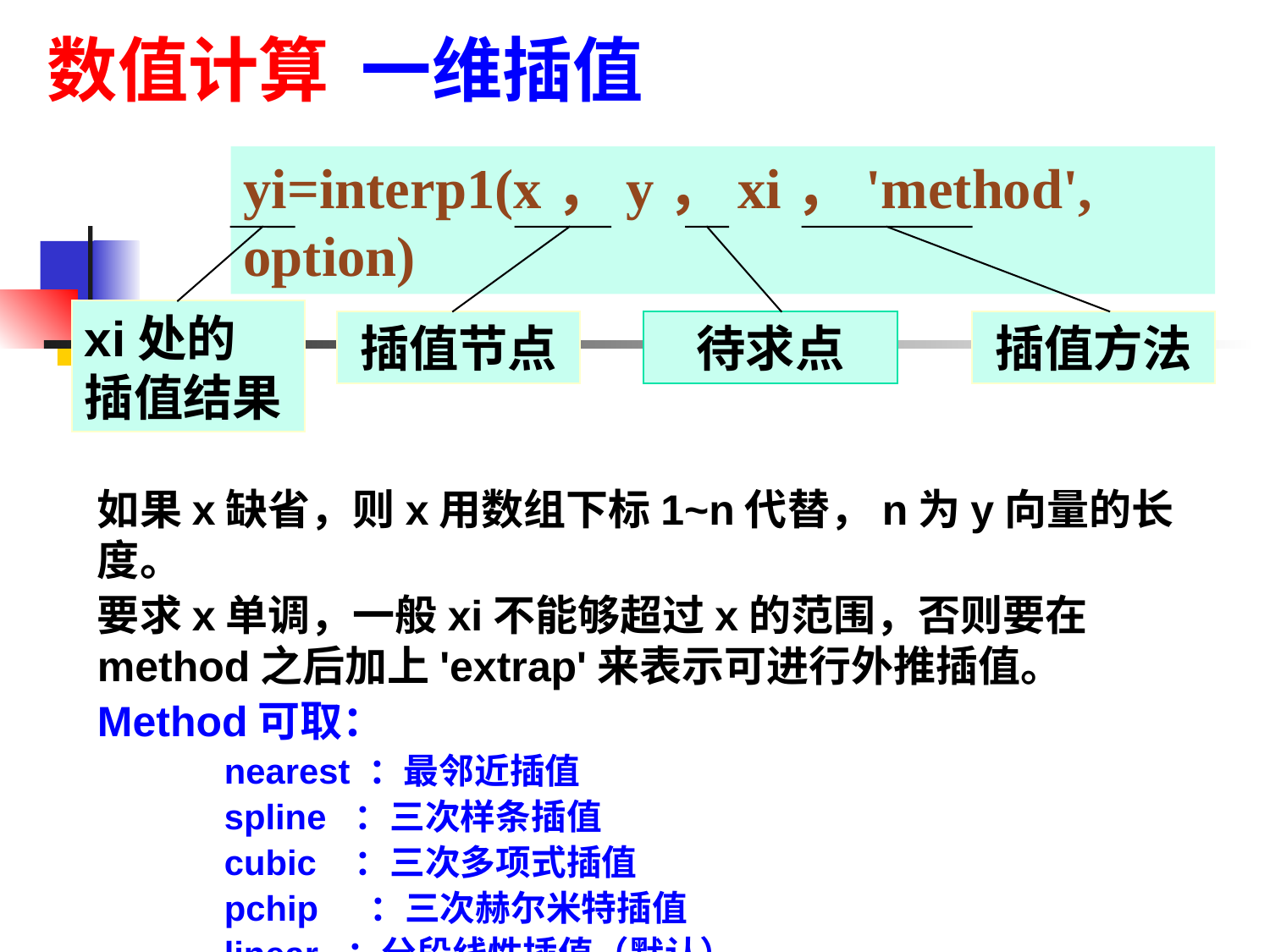

数值计算  一维插值
yi=interp1(x，y，xi，'method', option)

xi处的 插值结果

插值节点

待求点

插值方法
如果x缺省，则x用数组下标1~n代替，n为y向量的长度。
要求x单调，一般xi不能够超过x的范围，否则要在method之后加上'extrap'来表示可进行外推插值。
Method可取：
	nearest ：最邻近插值
	spline  ：三次样条插值
	cubic   ：三次多项式插值
	pchip	 ：三次赫尔米特插值
	linear  ：分段线性插值（默认）

30